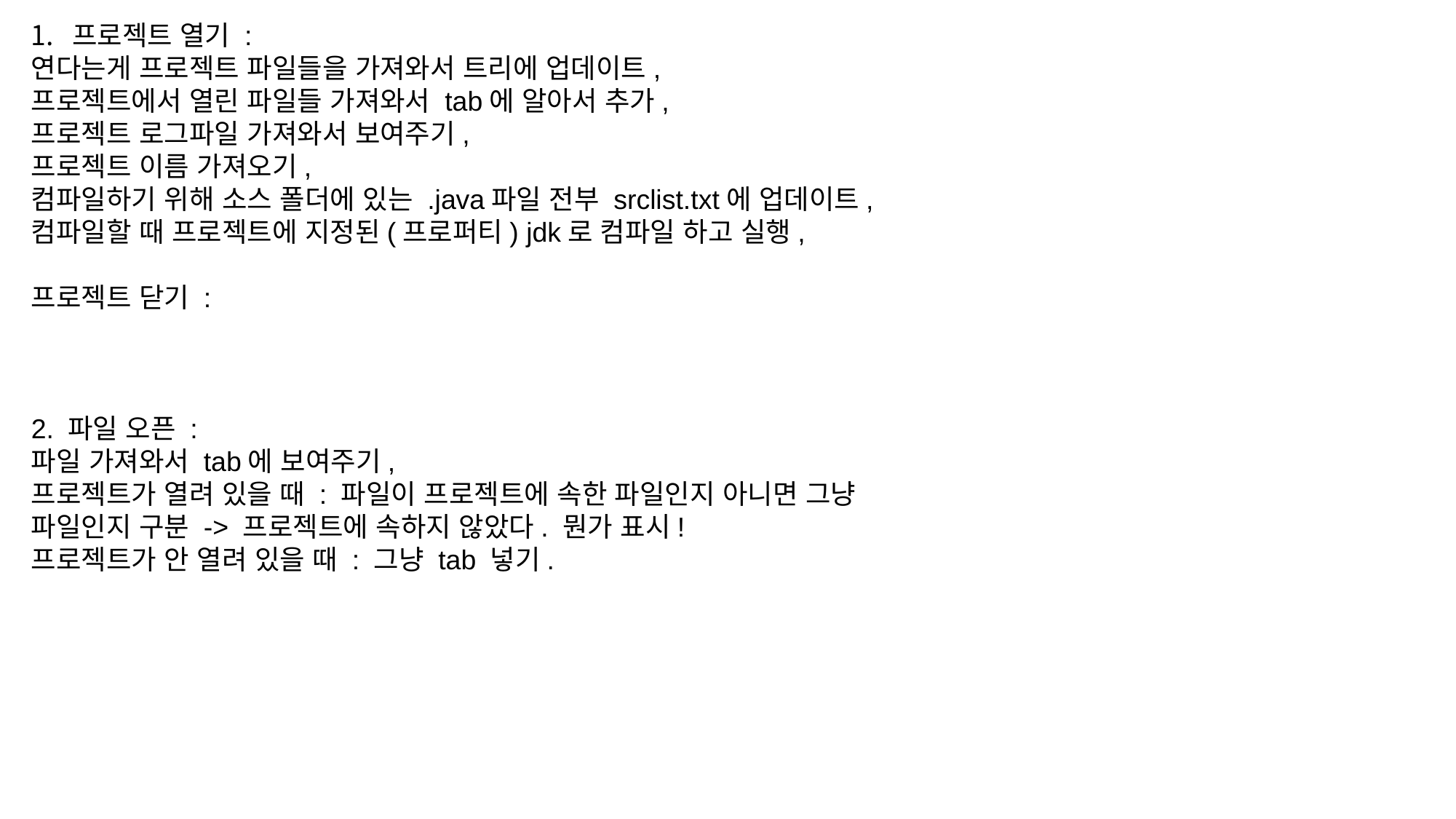

프로젝트 열기 :
연다는게 프로젝트 파일들을 가져와서 트리에 업데이트,
프로젝트에서 열린 파일들 가져와서 tab에 알아서 추가,
프로젝트 로그파일 가져와서 보여주기,
프로젝트 이름 가져오기,
컴파일하기 위해 소스 폴더에 있는 .java파일 전부 srclist.txt에 업데이트,
컴파일할 때 프로젝트에 지정된(프로퍼티) jdk로 컴파일 하고 실행,

프로젝트 닫기 :

2. 파일 오픈 :
파일 가져와서 tab에 보여주기,
프로젝트가 열려 있을 때 : 파일이 프로젝트에 속한 파일인지 아니면 그냥 파일인지 구분 -> 프로젝트에 속하지 않았다. 뭔가 표시!
프로젝트가 안 열려 있을 때 : 그냥 tab 넣기.